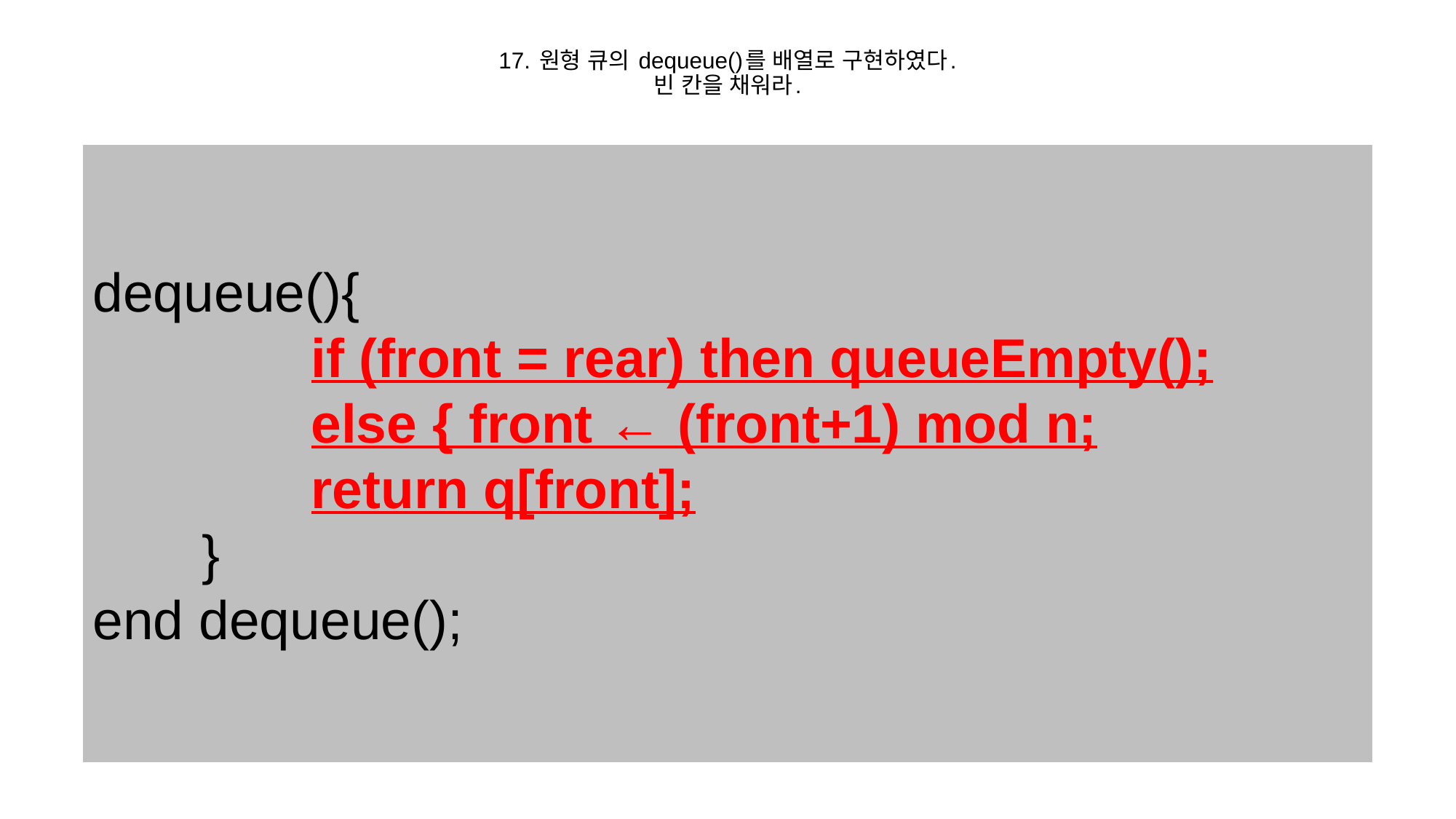

# 17. 원형 큐의 dequeue()를 배열로 구현하였다. 빈 칸을 채워라.
dequeue(){
		if (front = rear) then queueEmpty();
		else { front ← (front+1) mod n;
		return q[front];
	}
end dequeue();